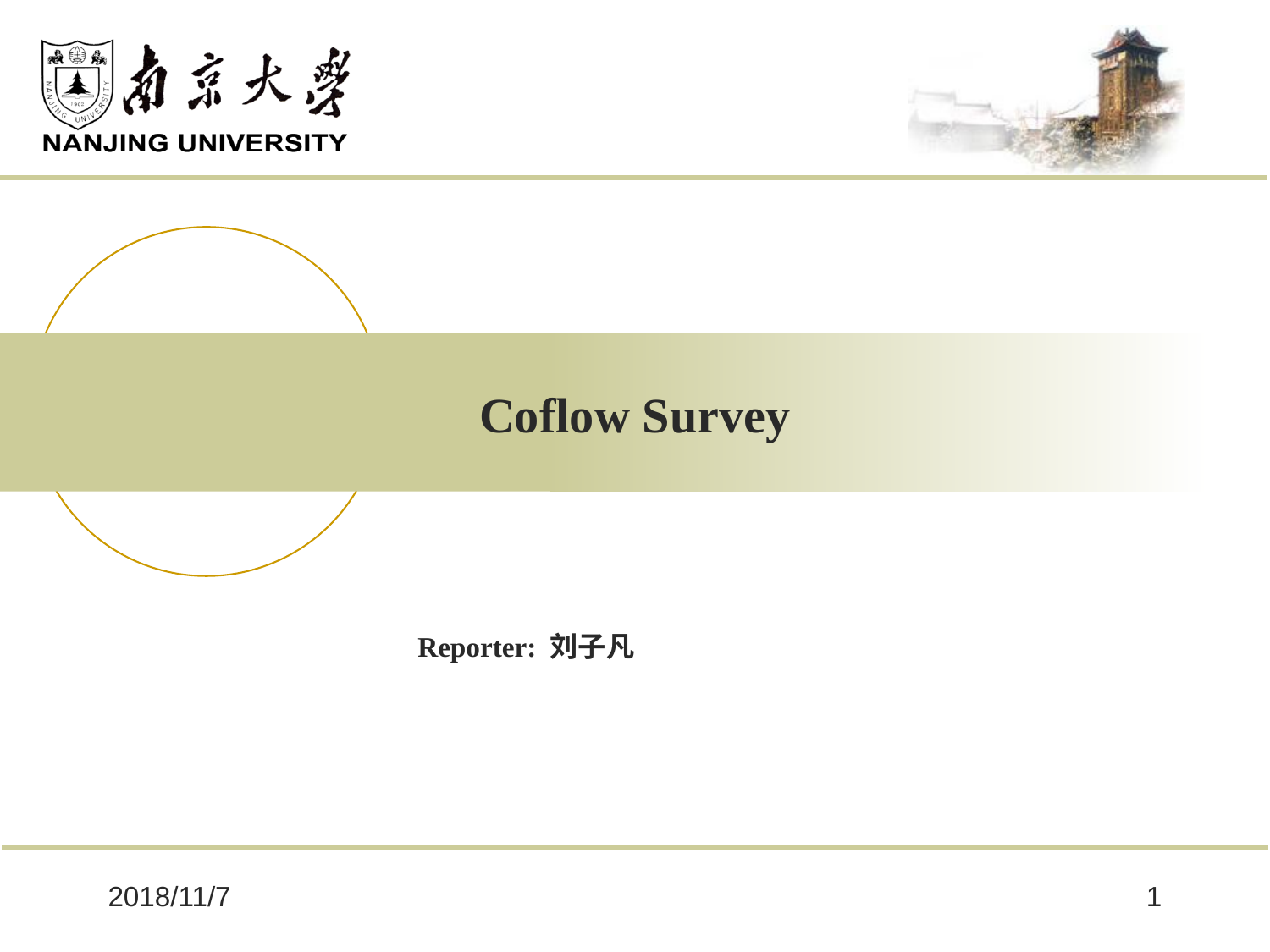

# Coflow Survey
Reporter: 刘子凡
2018/11/7
1